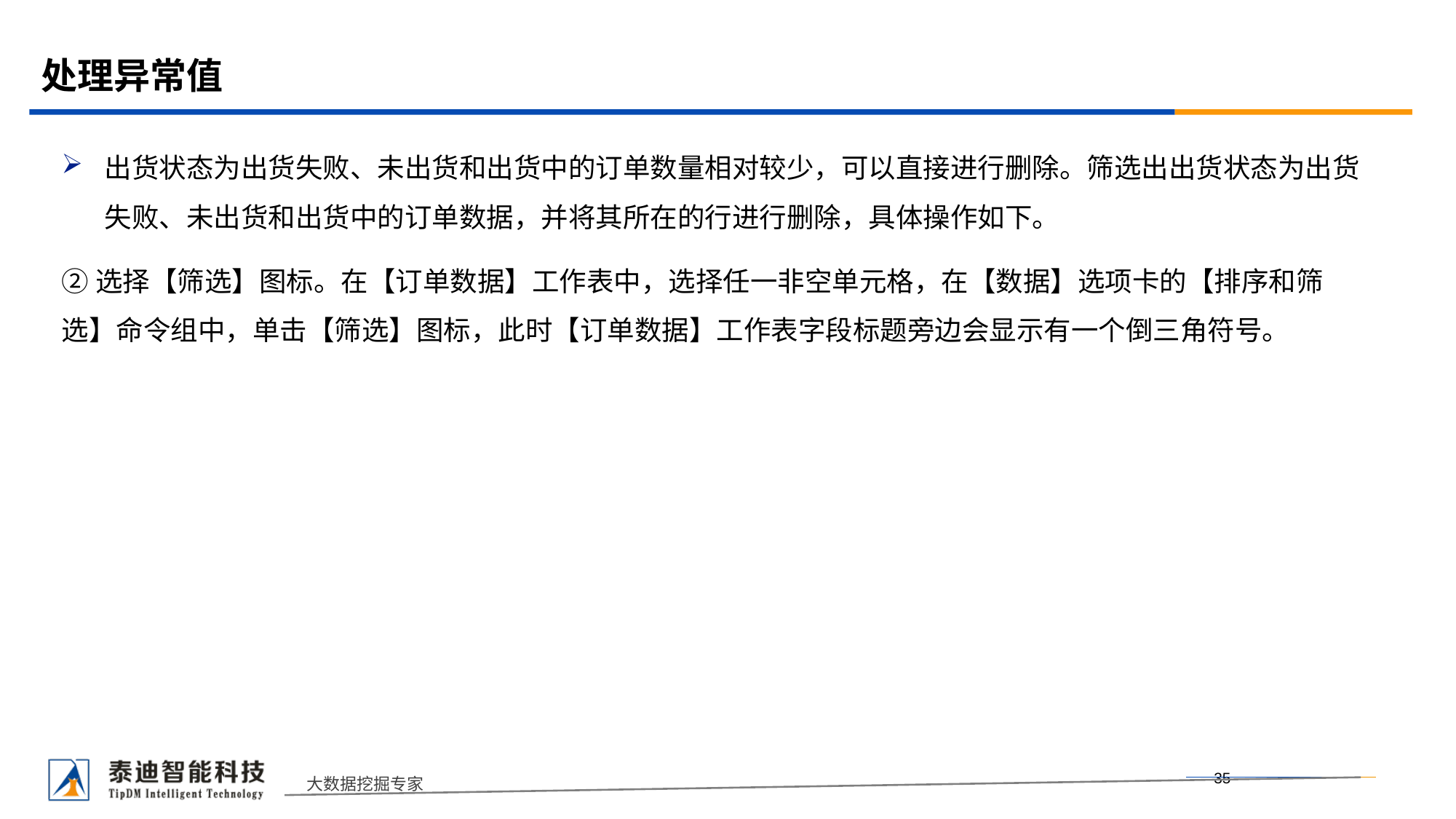

# 处理异常值
出货状态为出货失败、未出货和出货中的订单数量相对较少，可以直接进行删除。筛选出出货状态为出货失败、未出货和出货中的订单数据，并将其所在的行进行删除，具体操作如下。
②选择【筛选】图标。在【订单数据】工作表中，选择任一非空单元格，在【数据】选项卡的【排序和筛选】命令组中，单击【筛选】图标，此时【订单数据】工作表字段标题旁边会显示有一个倒三角符号。